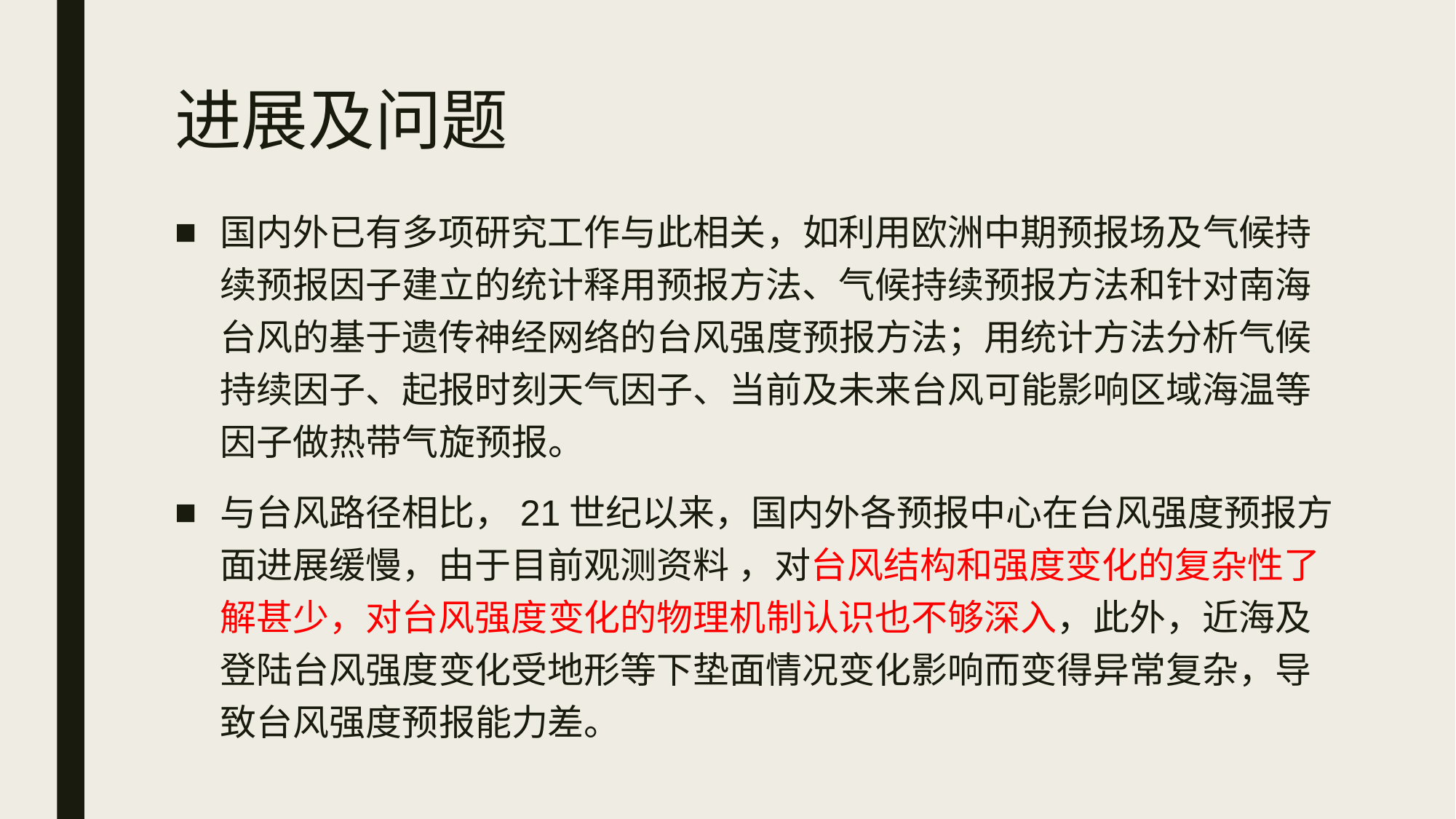

# 进展及问题
国内外已有多项研究工作与此相关，如利用欧洲中期预报场及气候持续预报因子建立的统计释用预报方法、气候持续预报方法和针对南海台风的基于遗传神经网络的台风强度预报方法；用统计方法分析气候持续因子、起报时刻天气因子、当前及未来台风可能影响区域海温等因子做热带气旋预报。
与台风路径相比，21世纪以来，国内外各预报中心在台风强度预报方面进展缓慢，由于目前观测资料 ，对台风结构和强度变化的复杂性了解甚少，对台风强度变化的物理机制认识也不够深入，此外，近海及登陆台风强度变化受地形等下垫面情况变化影响而变得异常复杂，导致台风强度预报能力差。